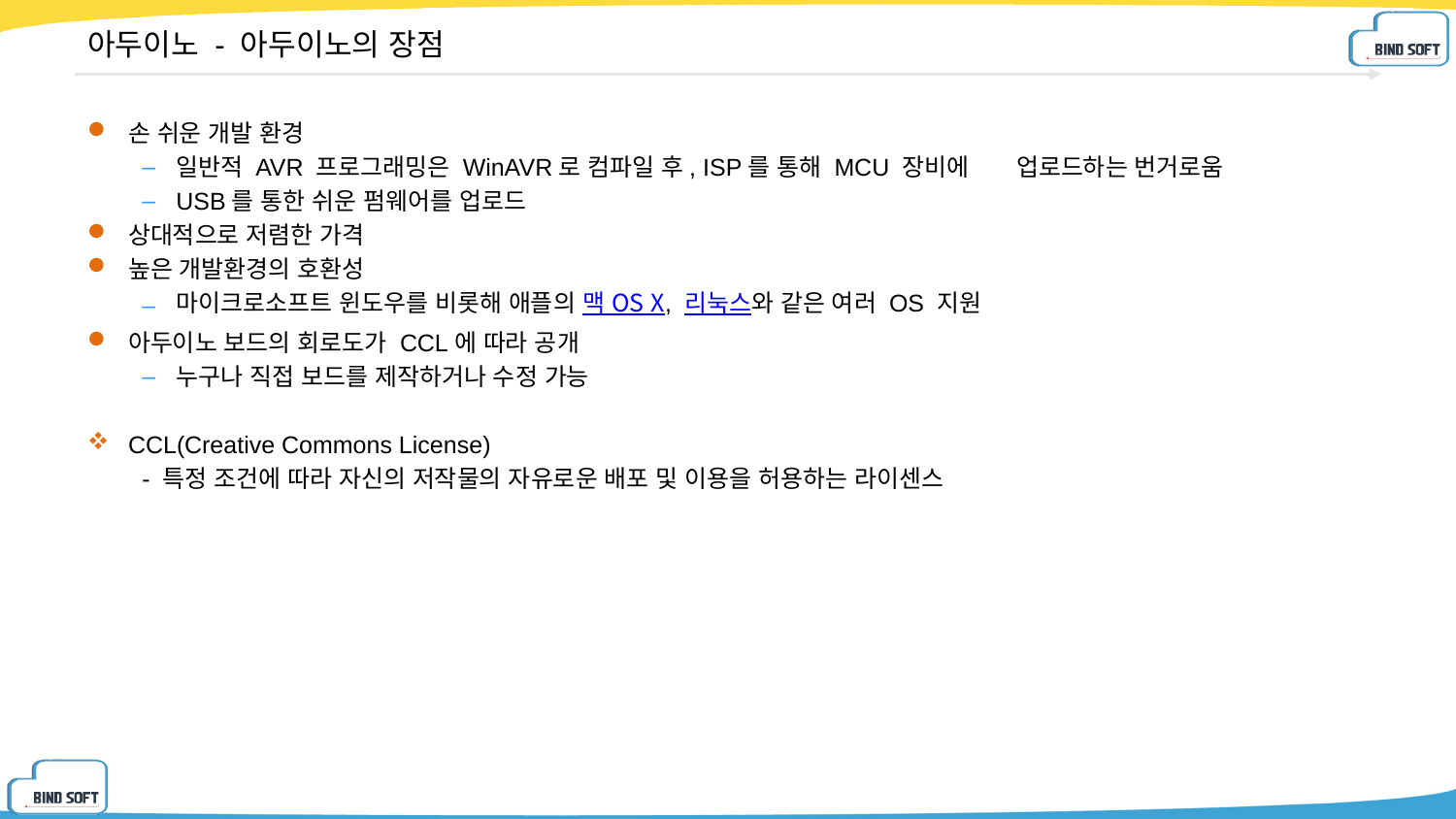

# 아두이노 - 아두이노의 장점
손 쉬운 개발 환경
일반적 AVR 프로그래밍은 WinAVR로 컴파일 후, ISP를 통해 MCU 장비에       업로드하는 번거로움
USB를 통한 쉬운 펌웨어를 업로드
상대적으로 저렴한 가격
높은 개발환경의 호환성
마이크로소프트 윈도우를 비롯해 애플의 맥 OS X, 리눅스와 같은 여러 OS 지원
아두이노 보드의 회로도가 CCL에 따라 공개
누구나 직접 보드를 제작하거나 수정 가능

CCL(Creative Commons License)
- 특정 조건에 따라 자신의 저작물의 자유로운 배포 및 이용을 허용하는 라이센스